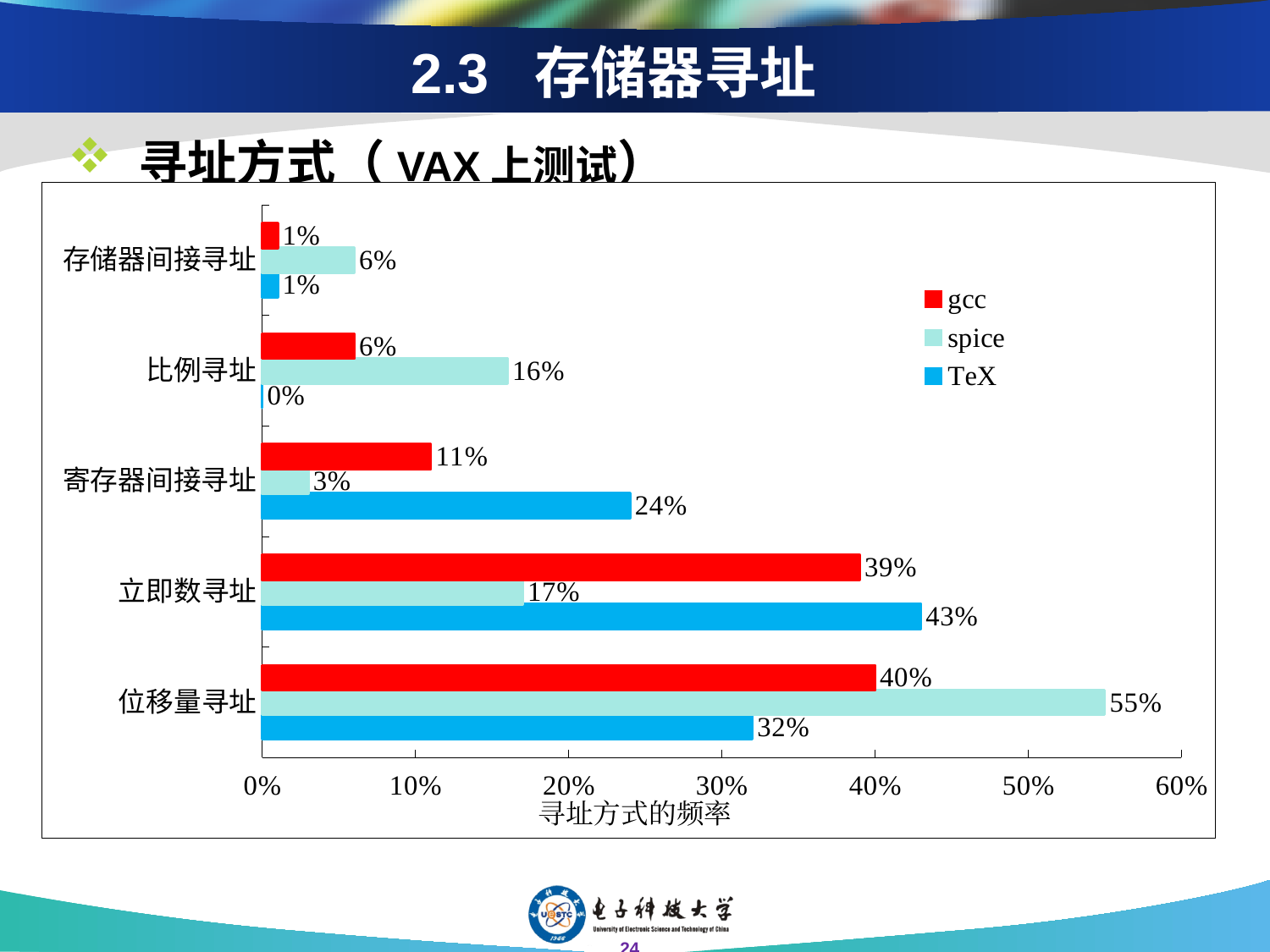

# 2.3  存储器寻址
 寻址方式（VAX上测试）

### Chart

| Category | TeX | spice | gcc |
|---|---|---|---|
| 位移量寻址 | 0.32000000000000145 | 0.55 | 0.4 |
| 立即数寻址 | 0.4300000000000004 | 0.17 | 0.39000000000000146 |
| 寄存器间接寻址 | 0.2400000000000002 | 0.030000000000000002 | 0.11 |
| 比例寻址 | 0.0 | 0.16 | 0.06000000000000003 |
| 存储器间接寻址 | 0.010000000000000005 | 0.06000000000000003 | 0.010000000000000005 |
24